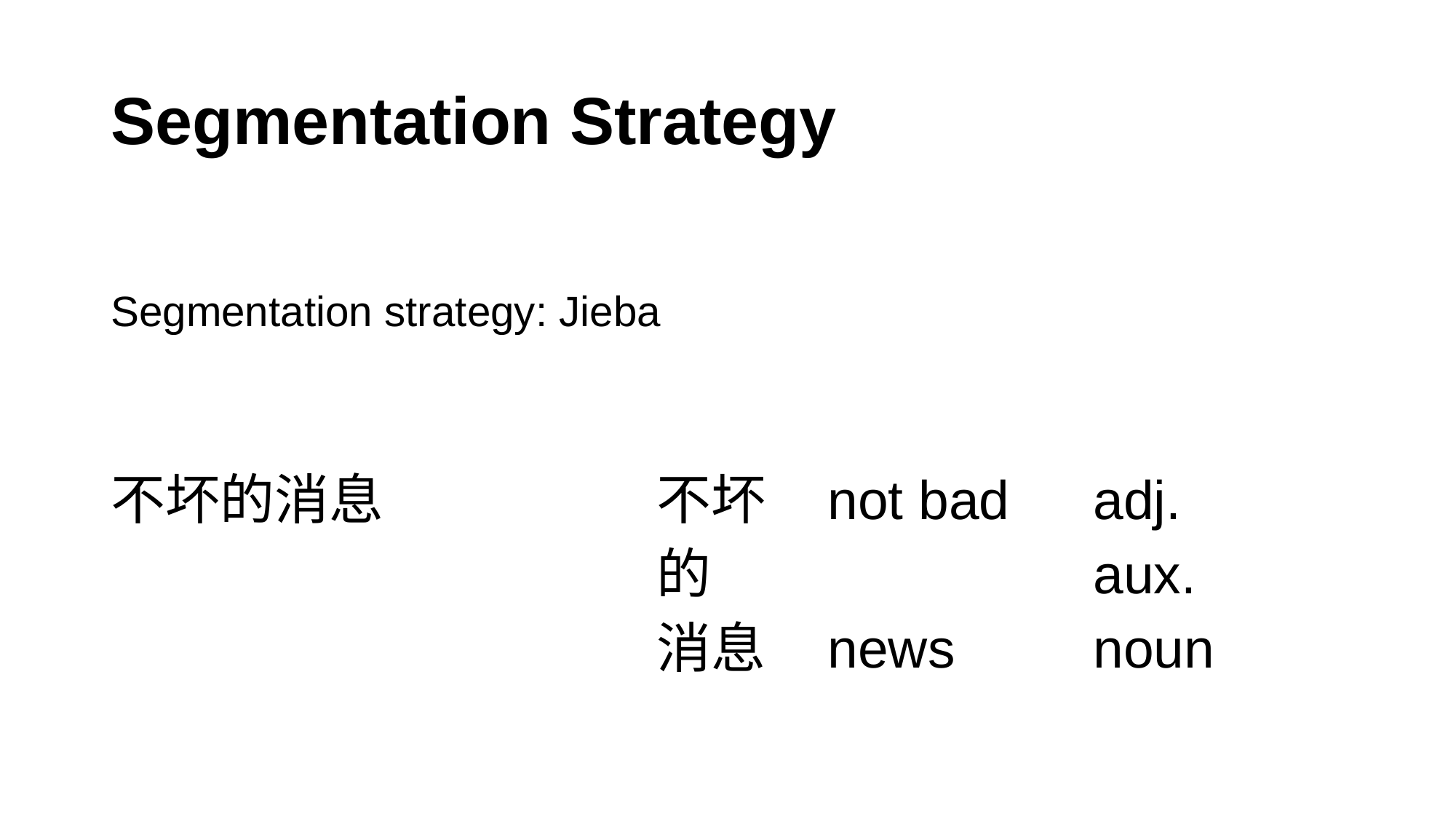

# Segmentation Strategy

Segmentation strategy: Jieba

不坏的消息			不坏    not bad	adj.
					的				aux.
					消息    news		noun